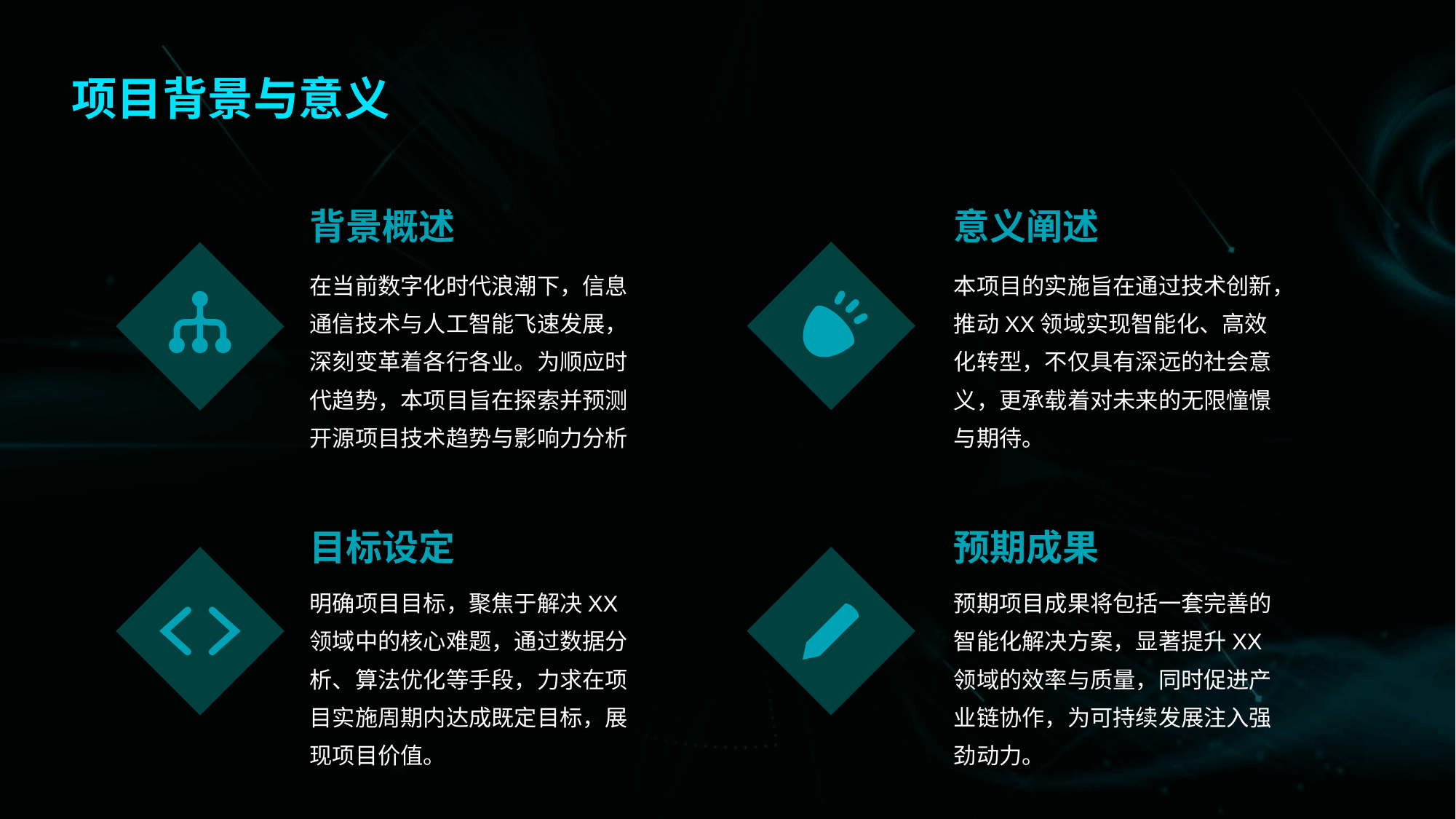

项目背景与意义
背景概述
意义阐述
在当前数字化时代浪潮下，信息通信技术与人工智能飞速发展，深刻变革着各行各业。为顺应时代趋势，本项目旨在探索并预测开源项目技术趋势与影响力分析
本项目的实施旨在通过技术创新，推动XX领域实现智能化、高效化转型，不仅具有深远的社会意义，更承载着对未来的无限憧憬与期待。

目标设定
预期成果

明确项目目标，聚焦于解决XX领域中的核心难题，通过数据分析、算法优化等手段，力求在项目实施周期内达成既定目标，展现项目价值。
预期项目成果将包括一套完善的智能化解决方案，显著提升XX领域的效率与质量，同时促进产业链协作，为可持续发展注入强劲动力。